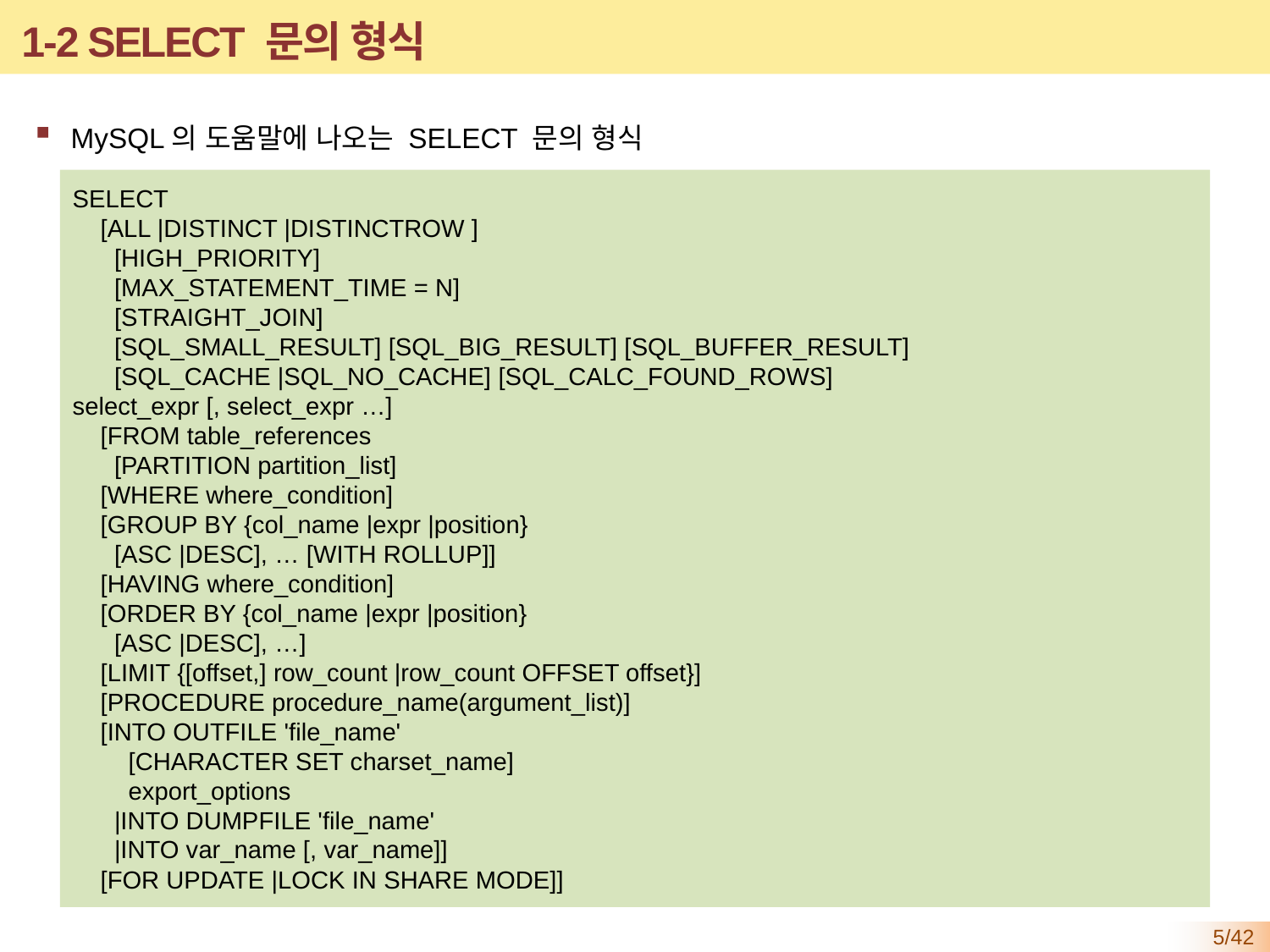

# 1-2 SELECT 문의 형식
MySQL의 도움말에 나오는 SELECT 문의 형식
SELECT
    [ALL |DISTINCT |DISTINCTROW ]
      [HIGH_PRIORITY]
      [MAX_STATEMENT_TIME = N]
      [STRAIGHT_JOIN]
      [SQL_SMALL_RESULT] [SQL_BIG_RESULT] [SQL_BUFFER_RESULT]
      [SQL_CACHE |SQL_NO_CACHE] [SQL_CALC_FOUND_ROWS]
select_expr [, select_expr …]
    [FROM table_references
      [PARTITION partition_list]
    [WHERE where_condition]
    [GROUP BY {col_name |expr |position}
      [ASC |DESC], … [WITH ROLLUP]]
    [HAVING where_condition]
    [ORDER BY {col_name |expr |position}
      [ASC |DESC], …]
    [LIMIT {[offset,] row_count |row_count OFFSET offset}]
    [PROCEDURE procedure_name(argument_list)]
    [INTO OUTFILE 'file_name'
        [CHARACTER SET charset_name]
        export_options
      |INTO DUMPFILE 'file_name'
      |INTO var_name [, var_name]]
    [FOR UPDATE |LOCK IN SHARE MODE]]